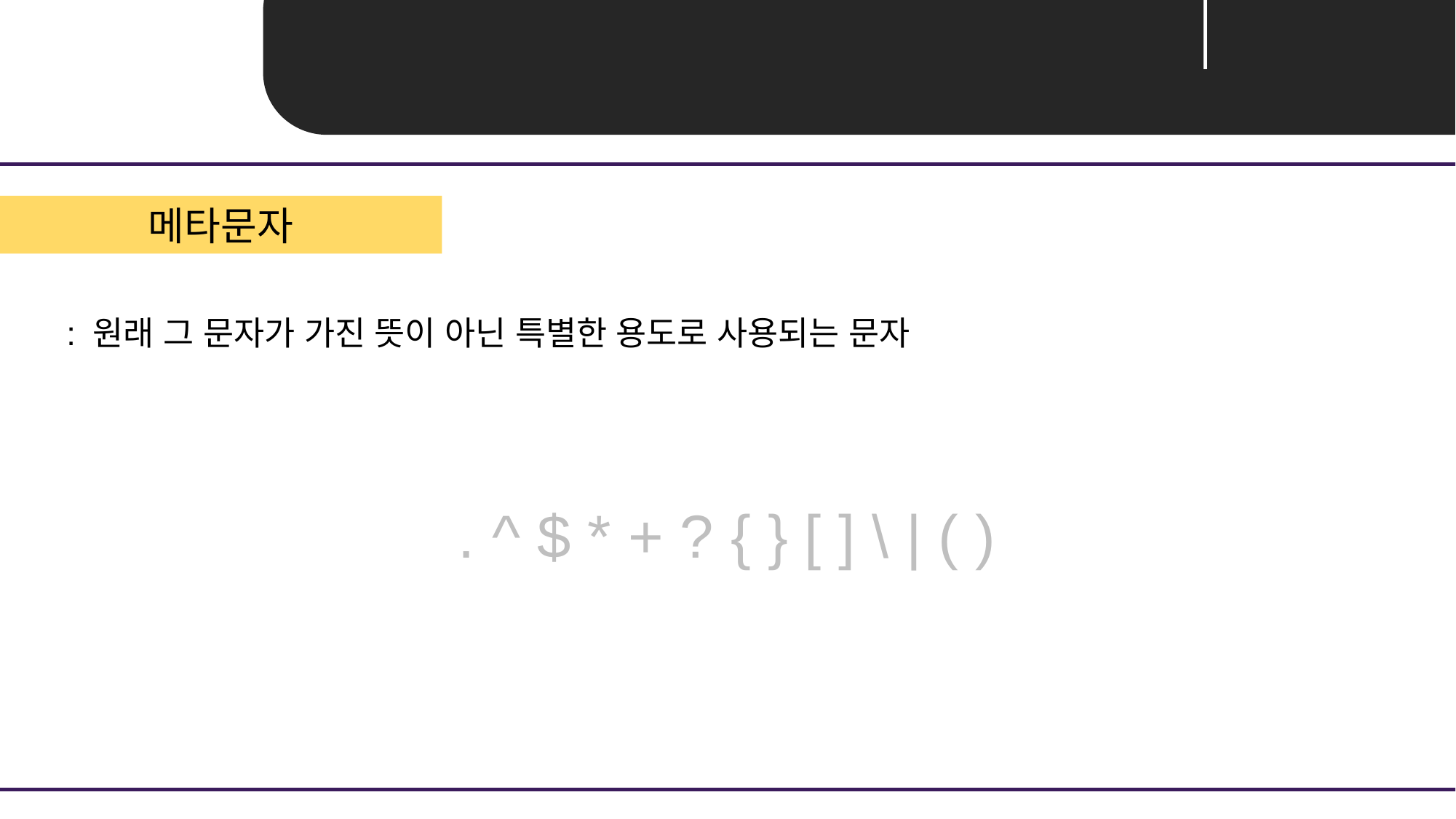

Unit  01 ㅣ  정규표현식 복습

메타문자
: 원래 그 문자가 가진 뜻이 아닌 특별한 용도로 사용되는 문자

. ^ $ * + ? { } [ ] \ | ( )